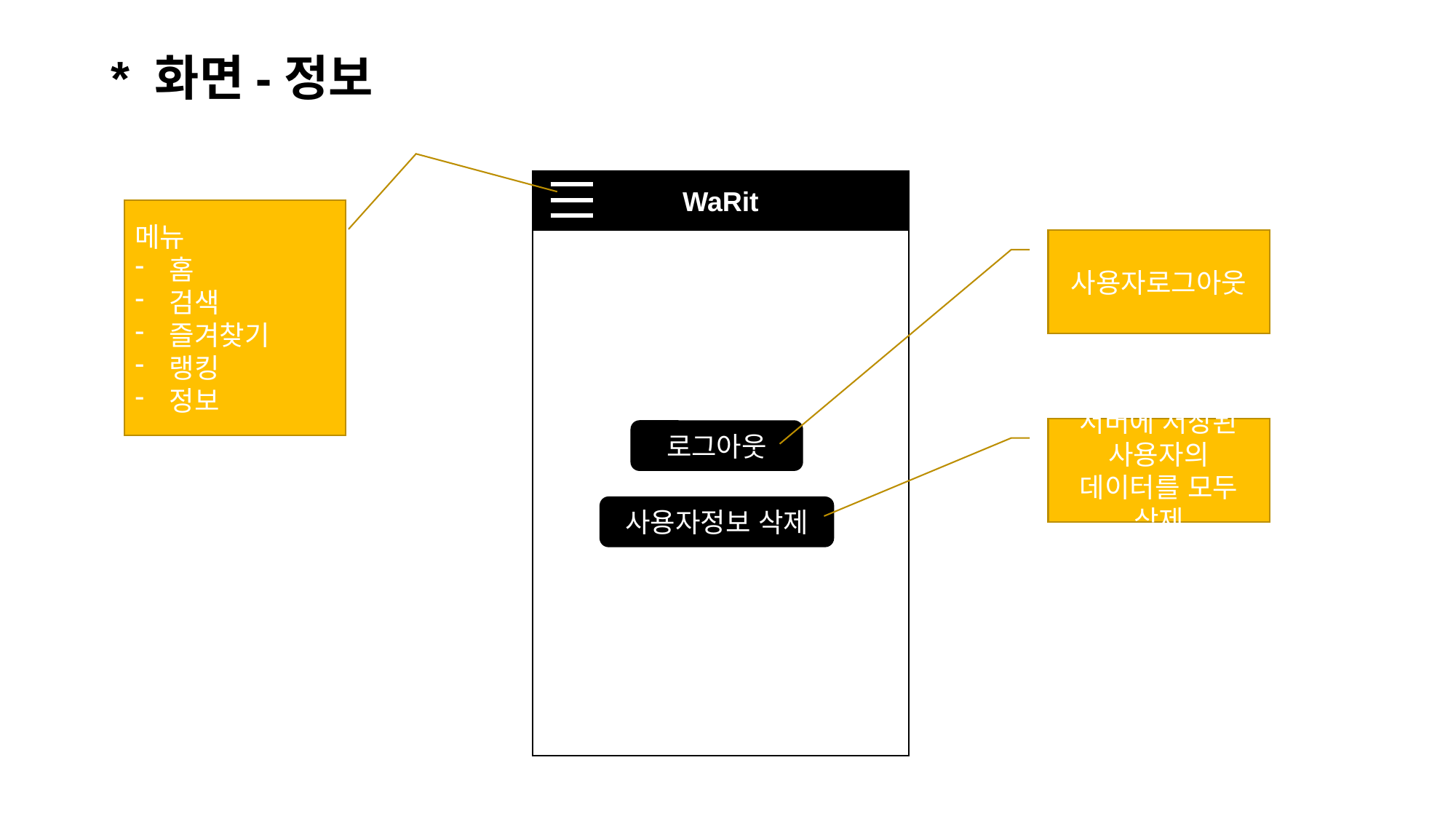

# * 화면-정보

WaRit
메뉴
홈
검색
즐겨찾기
랭킹
정보
사용자로그아웃
서버에 저장된 사용자의 데이터를 모두 삭제
로그아웃
사용자정보 삭제